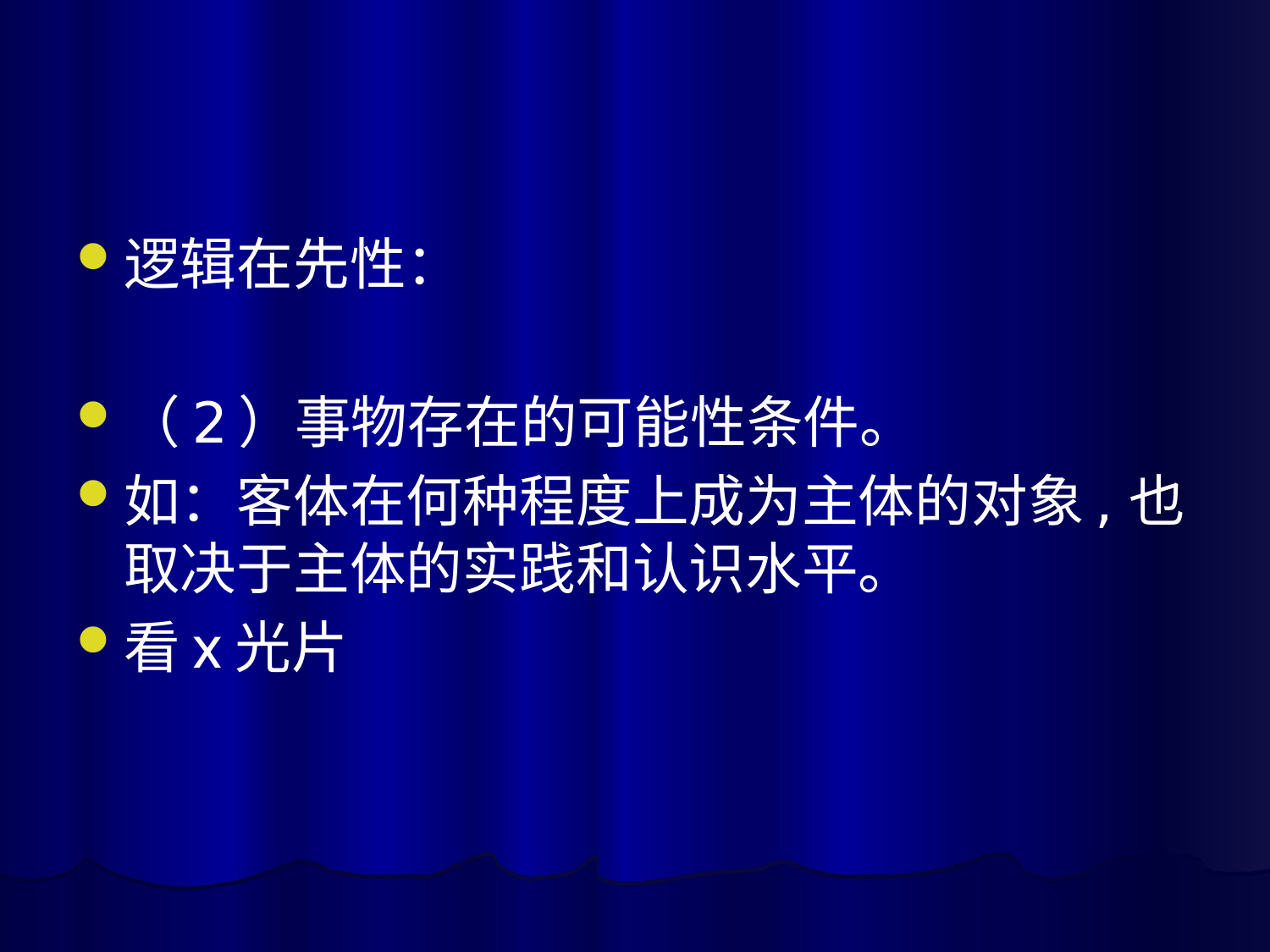

#
逻辑在先性：

（2）事物存在的可能性条件。
如：客体在何种程度上成为主体的对象,也取决于主体的实践和认识水平。
看x光片